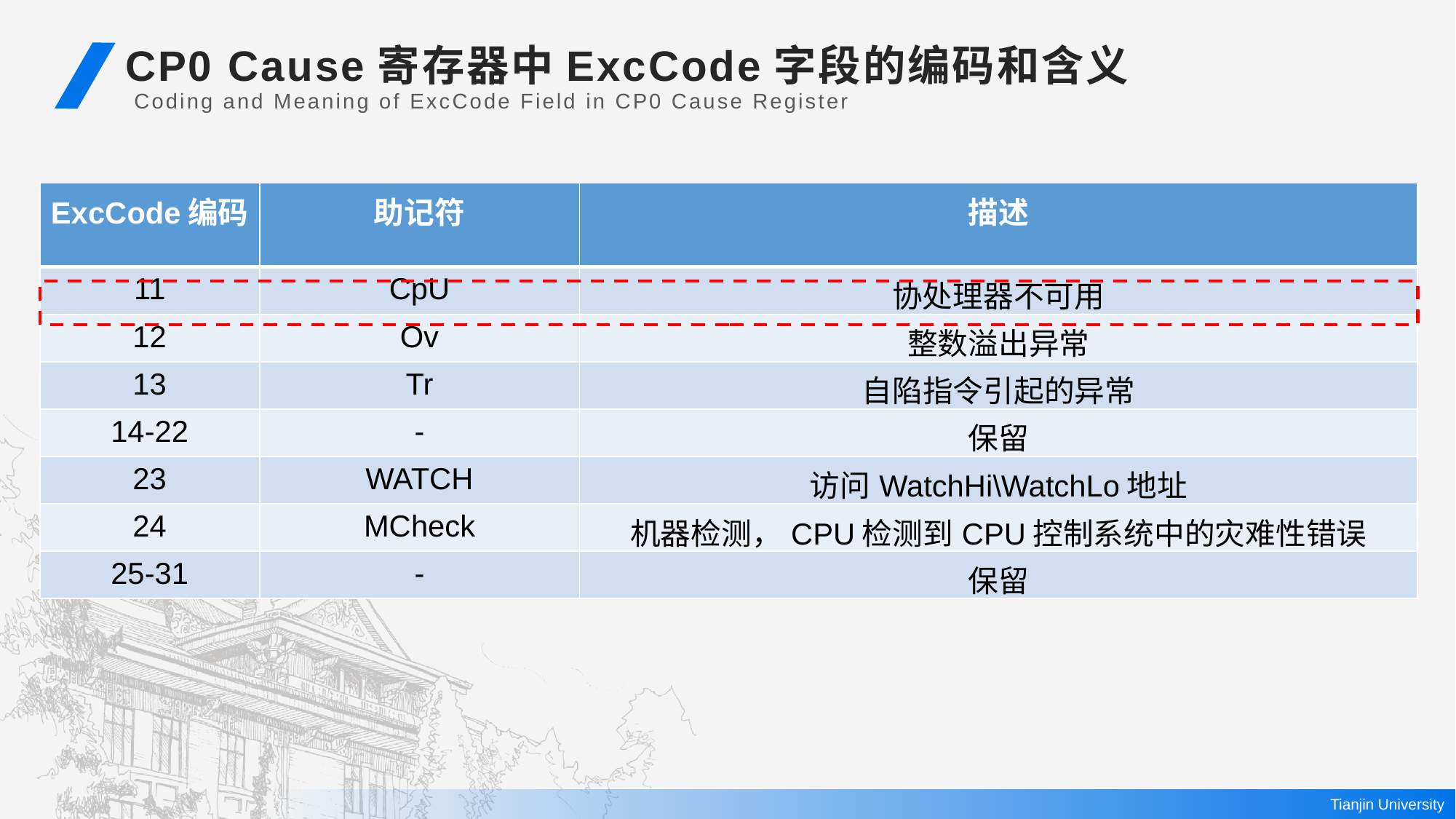

CP0 Cause寄存器中ExcCode字段的编码和含义
Coding and Meaning of ExcCode Field in CP0 Cause Register
| ExcCode编码 | 助记符 | 描述 |
| --- | --- | --- |
| 11 | CpU | 协处理器不可用 |
| 12 | Ov | 整数溢出异常 |
| 13 | Tr | 自陷指令引起的异常 |
| 14-22 | - | 保留 |
| 23 | WATCH | 访问WatchHi\WatchLo地址 |
| 24 | MCheck | 机器检测，CPU检测到CPU控制系统中的灾难性错误 |
| 25-31 | - | 保留 |